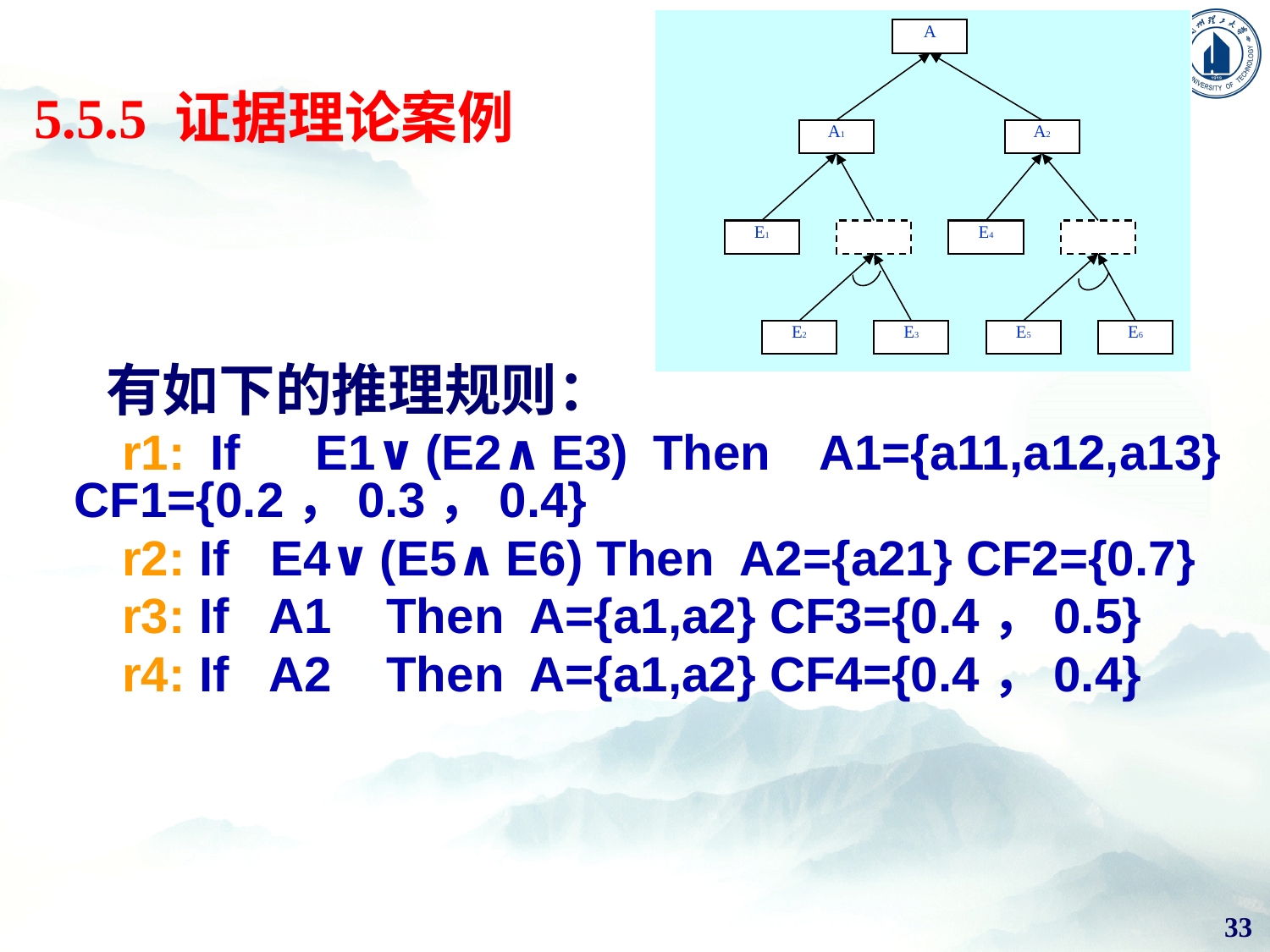

A

A1
A2

E1

E4

E2
E3
E5
E6

5.5.5 证据理论案例
  有如下的推理规则：
r1: If   E1∨(E2∧E3) Then  A1={a11,a12,a13} CF1={0.2，0.3，0.4}
r2: If   E4∨(E5∧E6) Then  A2={a21} CF2={0.7}
r3: If   A1    Then  A={a1,a2} CF3={0.4，0.5}
r4: If   A2    Then  A={a1,a2} CF4={0.4，0.4}
33